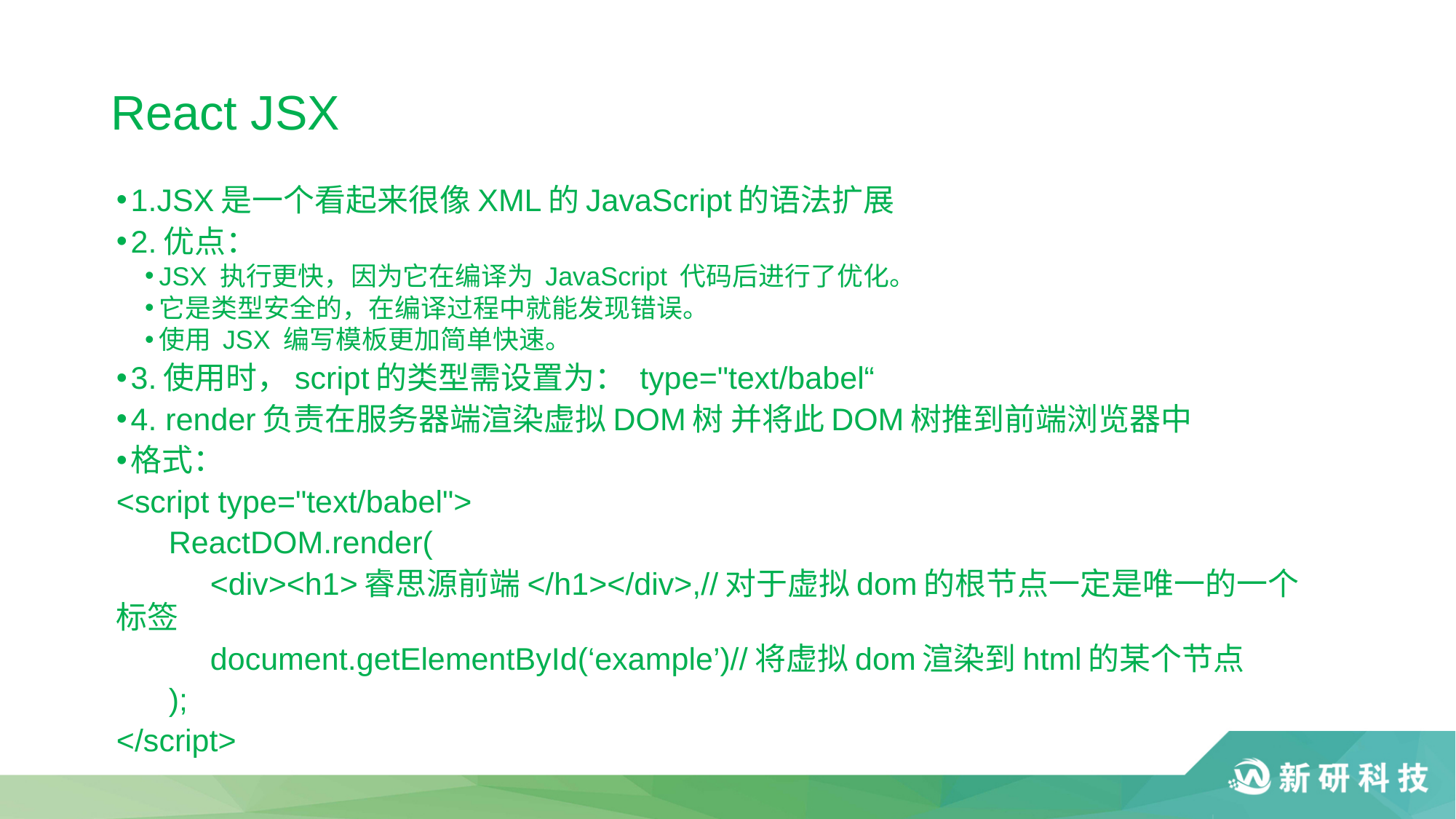

# React JSX
1.JSX是一个看起来很像XML的JavaScript的语法扩展
2.优点：
JSX 执行更快，因为它在编译为 JavaScript 代码后进行了优化。
它是类型安全的，在编译过程中就能发现错误。
使用 JSX 编写模板更加简单快速。
3.使用时，script的类型需设置为： type="text/babel“
4. render负责在服务器端渲染虚拟DOM树 并将此DOM树推到前端浏览器中
格式：
<script type="text/babel">
      ReactDOM.render(
      	<div><h1>睿思源前端</h1></div>,//对于虚拟dom的根节点一定是唯一的一个标签
      	document.getElementById(‘example’)//将虚拟dom渲染到html的某个节点
      );
</script>